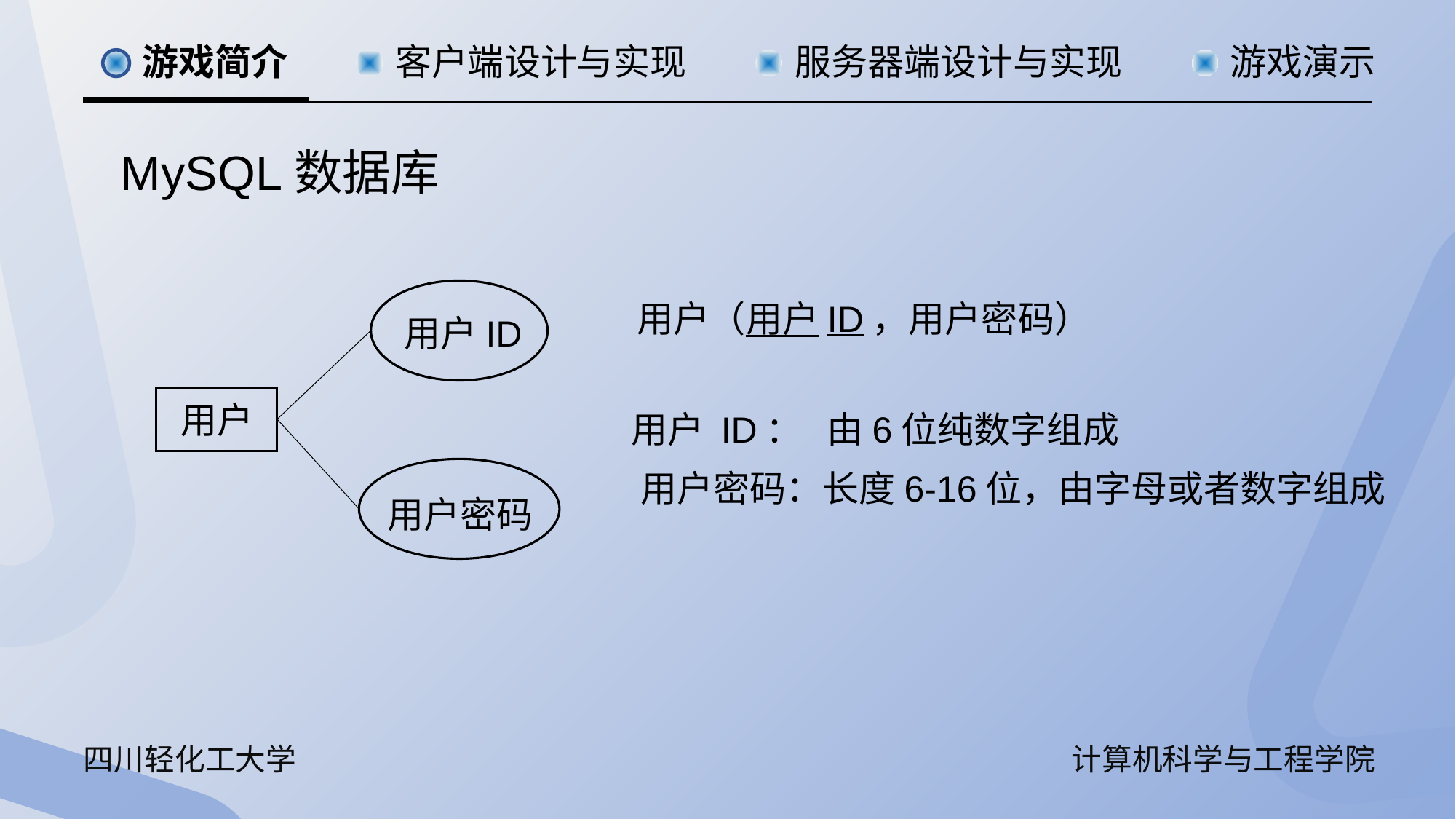

游戏简介
客户端设计与实现
服务器端设计与实现
游戏演示

MySQL数据库

用户ID

用户

用户密码
用户（用户ID，用户密码）

用户 ID：   由6位纯数字组成
用户密码：长度6-16位，由字母或者数字组成
四川轻化工大学
计算机科学与工程学院